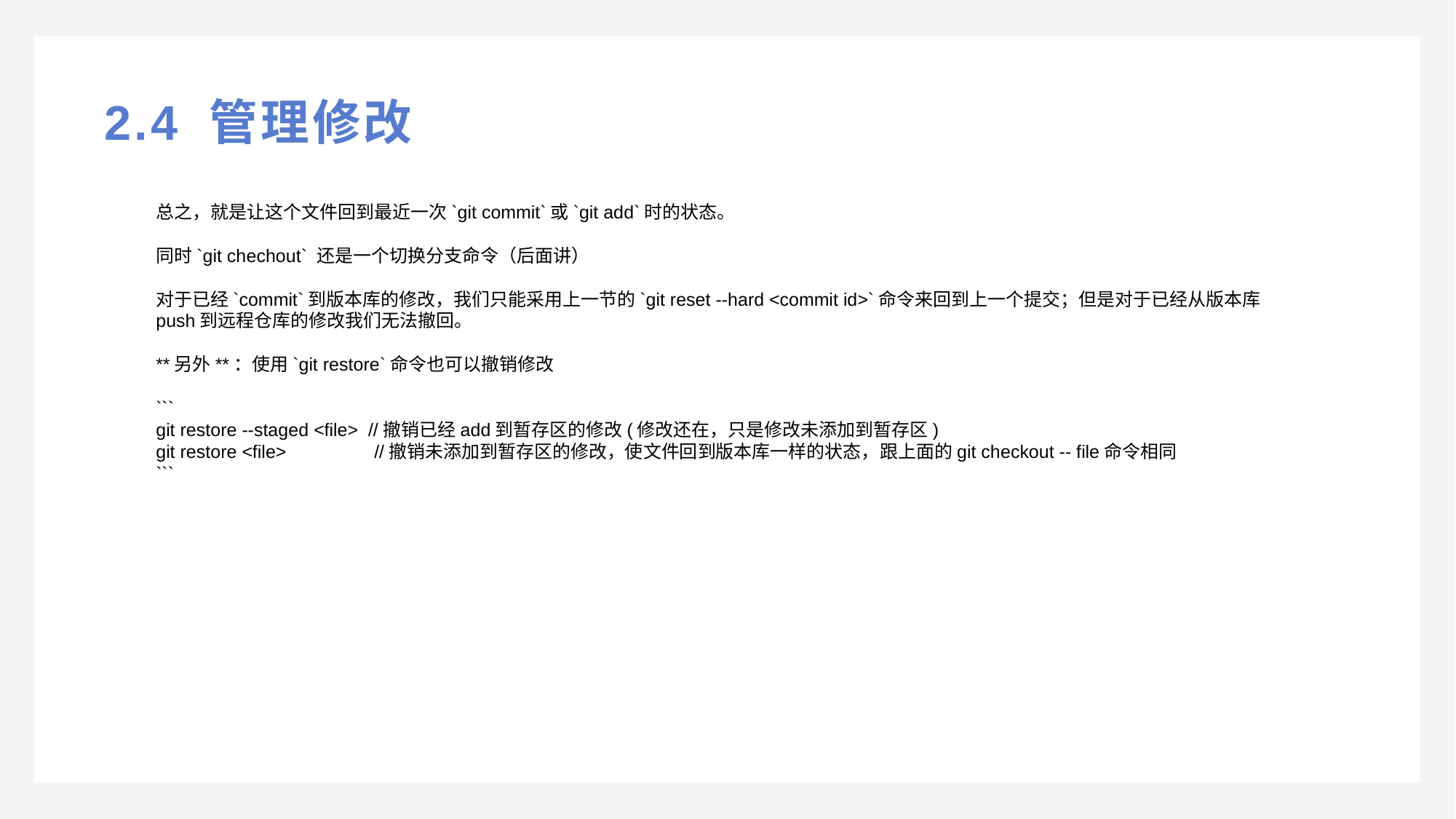

# 2.4 管理修改
总之，就是让这个文件回到最近一次`git commit`或`git add`时的状态。

同时`git chechout` 还是一个切换分支命令（后面讲）

对于已经`commit`到版本库的修改，我们只能采用上一节的`git reset --hard <commit id>`命令来回到上一个提交；但是对于已经从版本库push到远程仓库的修改我们无法撤回。

**另外**：使用`git restore`命令也可以撤销修改

```
git restore --staged <file>  //撤销已经add到暂存区的修改(修改还在，只是修改未添加到暂存区)
git restore <file>	//撤销未添加到暂存区的修改，使文件回到版本库一样的状态，跟上面的git checkout -- file命令相同
```